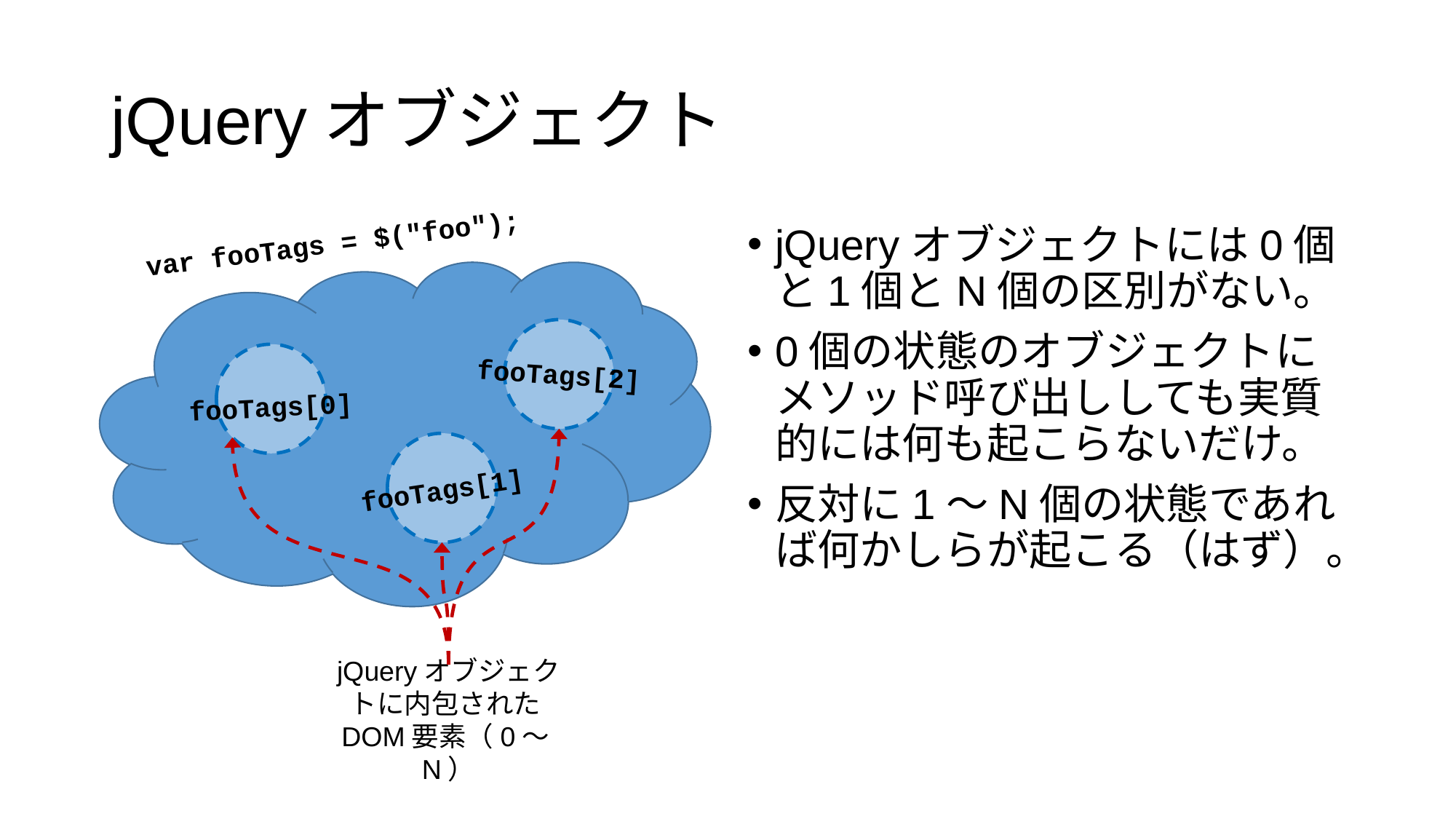

# jQueryオブジェクト
jQueryオブジェクトには0個と1個とN個の区別がない。
0個の状態のオブジェクトにメソッド呼び出ししても実質的には何も起こらないだけ。
反対に1〜N個の状態であれば何かしらが起こる（はず）。
var fooTags = $("foo");

fooTags[2]
fooTags[0]

fooTags[1]
jQueryオブジェクトに内包されたDOM要素（0〜N）